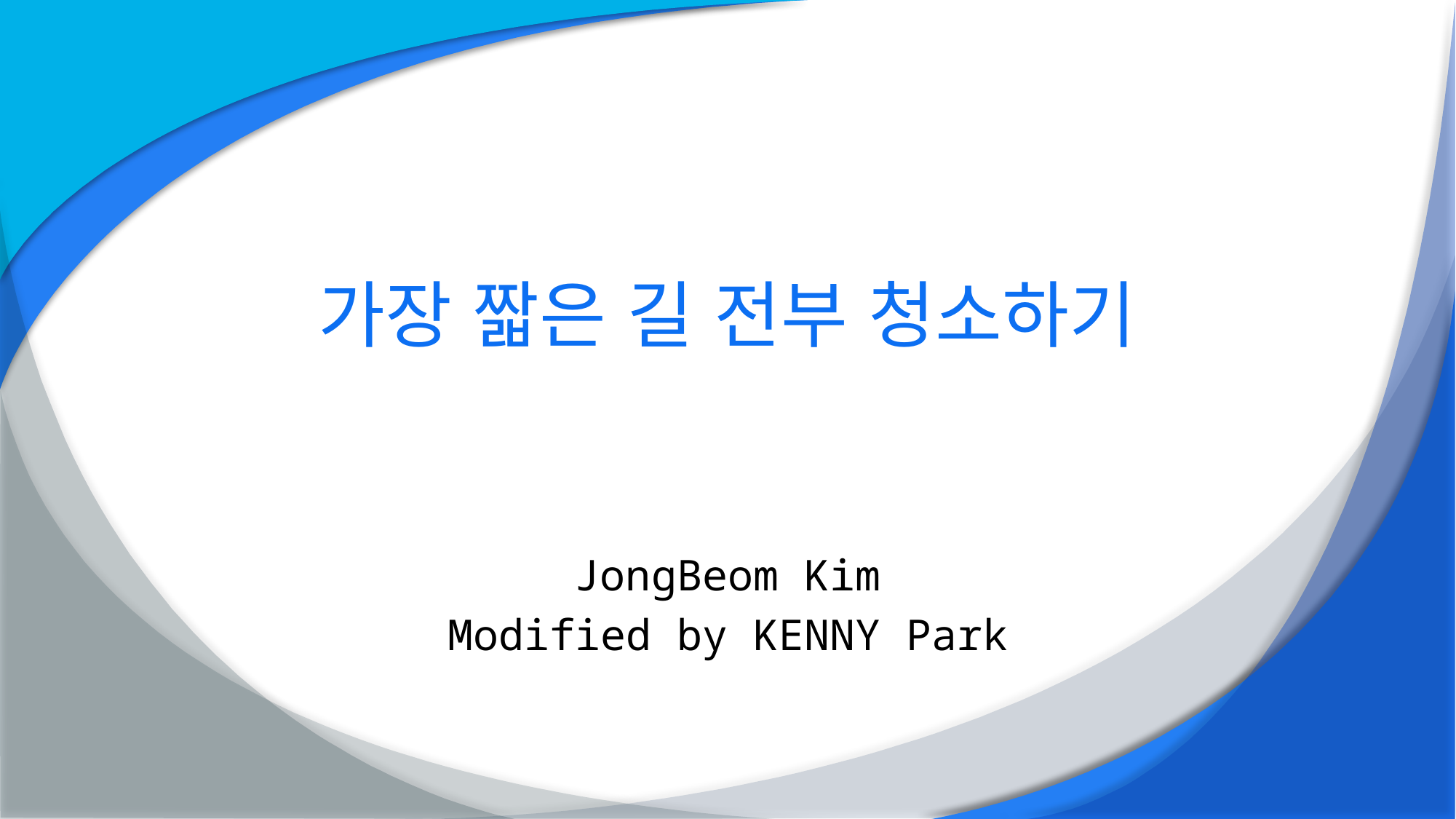

# 가장 짧은 길 전부 청소하기
JongBeom Kim
Modified by KENNY Park